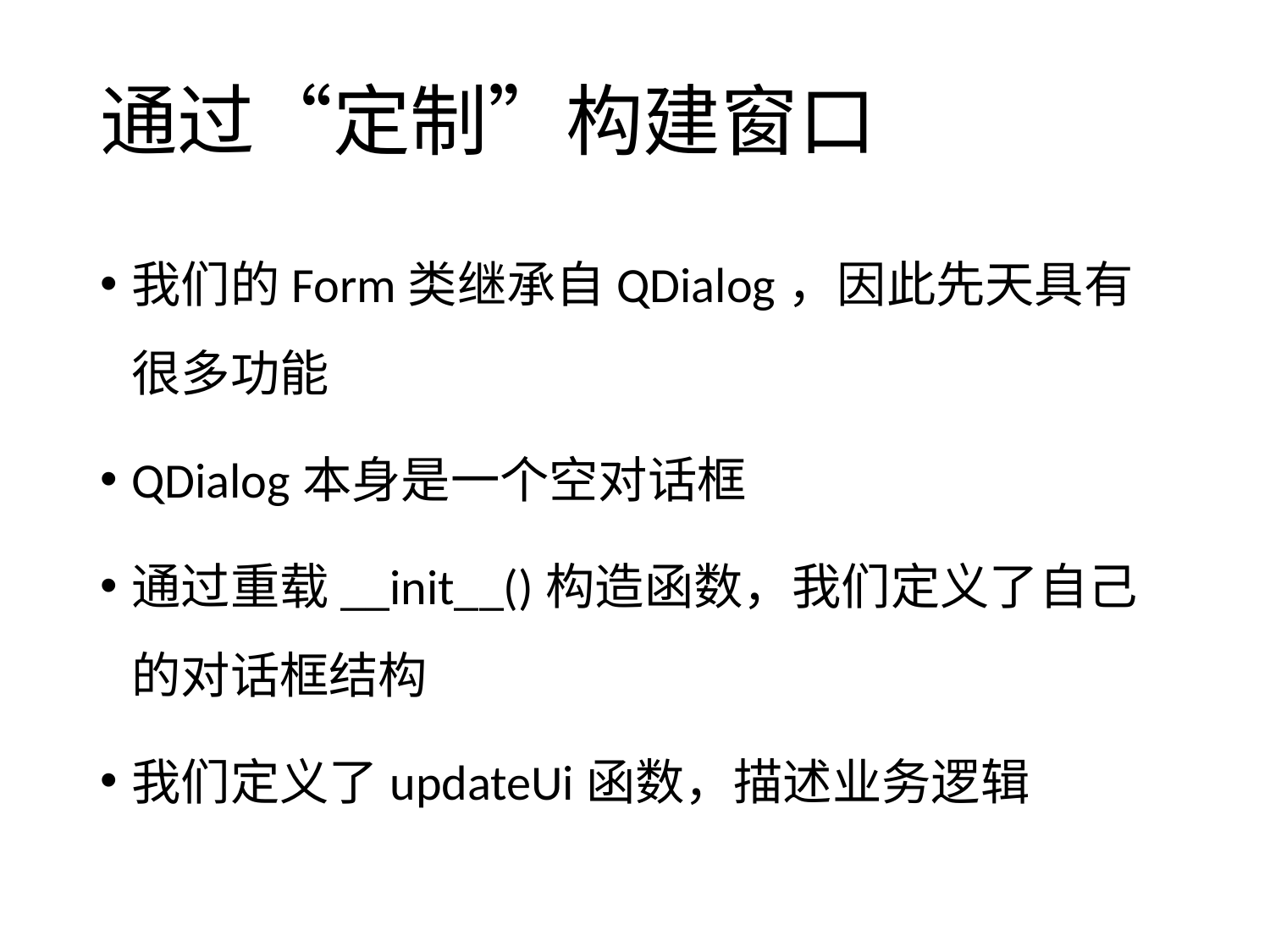

# 通过“定制”构建窗口
我们的Form类继承自QDialog，因此先天具有很多功能
QDialog本身是一个空对话框
通过重载__init__()构造函数，我们定义了自己的对话框结构
我们定义了updateUi函数，描述业务逻辑